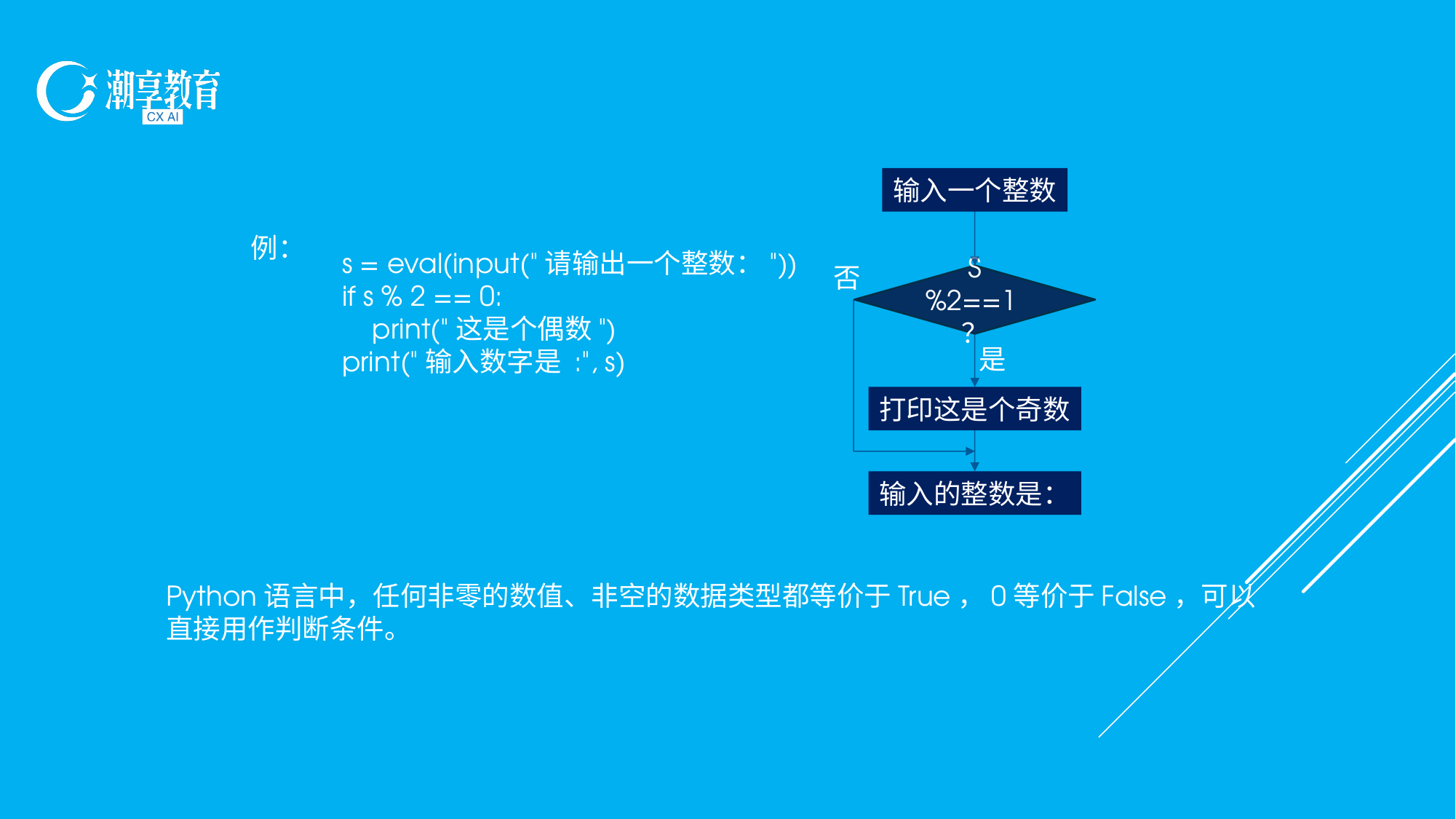

输入一个整数
例：
s = eval(input("请输出一个整数："))
if s % 2 == 0:
    print("这是个偶数")
print("输入数字是 :", s)
否
S%2==1？
是
打印这是个奇数
输入的整数是：
Python语言中，任何非零的数值、非空的数据类型都等价于True，0等价于False，可以直接用作判断条件。